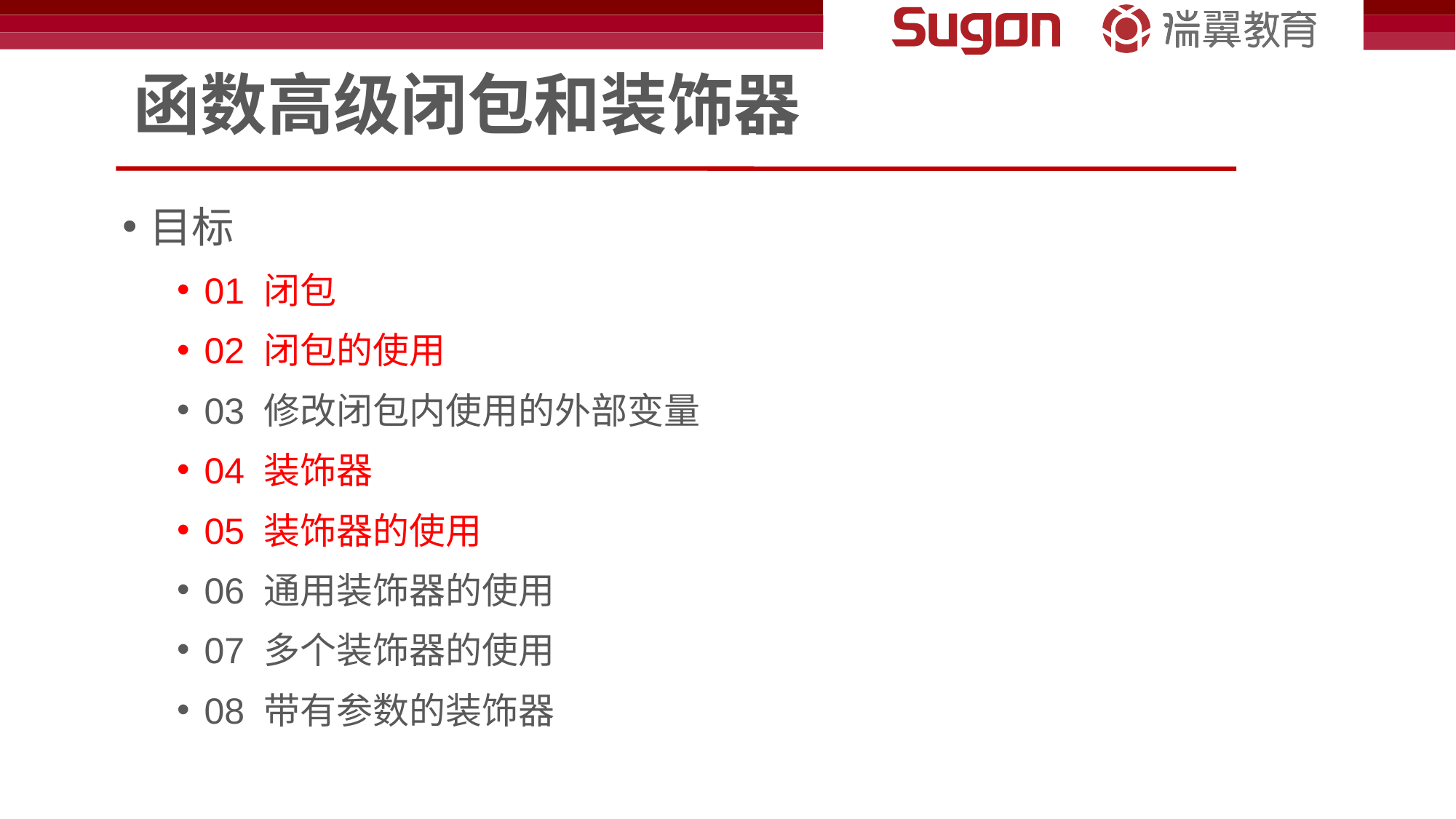

# 函数高级闭包和装饰器
目标
01 闭包
02 闭包的使用
03 修改闭包内使用的外部变量
04 装饰器
05 装饰器的使用
06 通用装饰器的使用
07 多个装饰器的使用
08 带有参数的装饰器